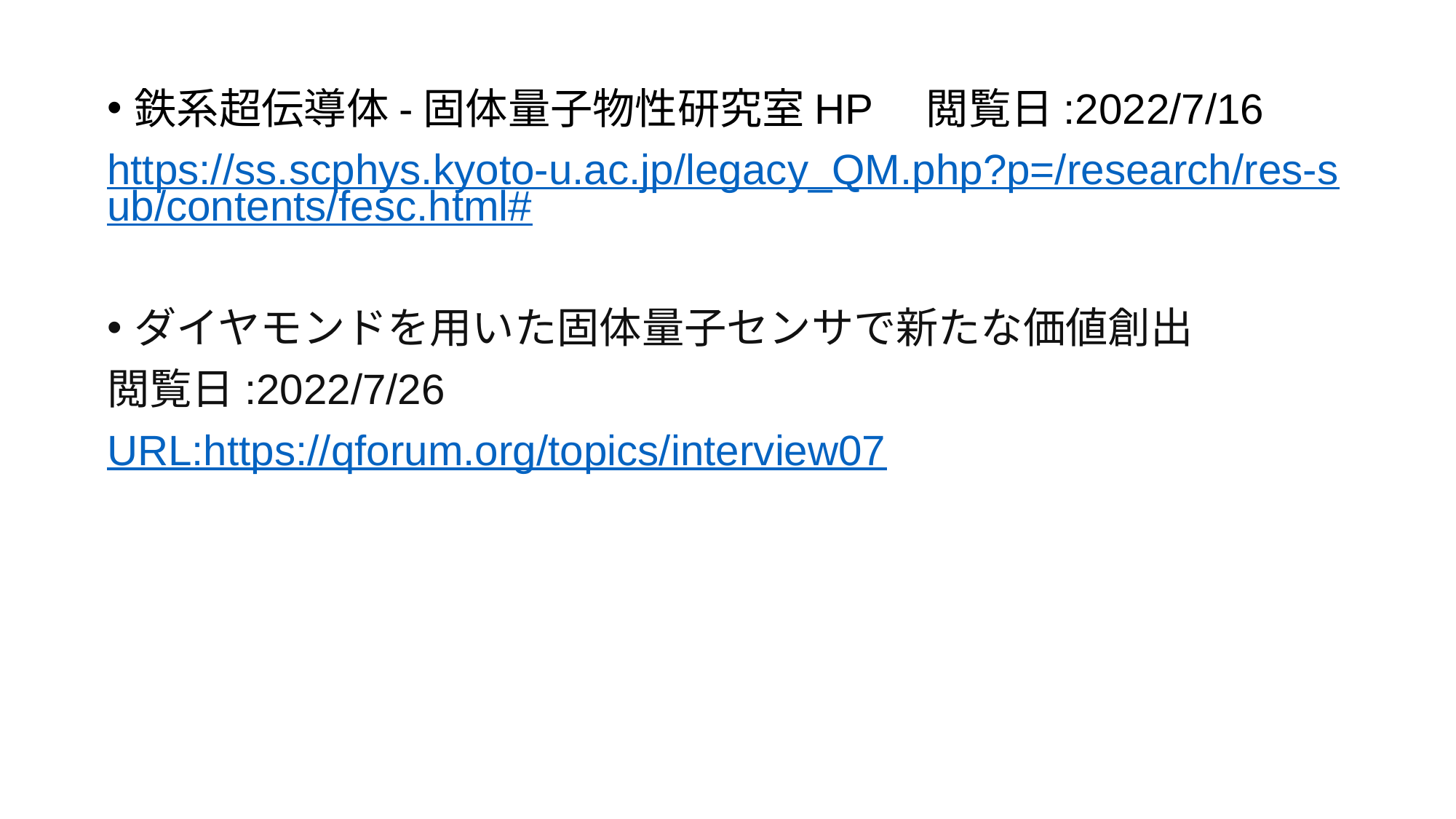

鉄系超伝導体-固体量子物性研究室HP　閲覧日:2022/7/16
https://ss.scphys.kyoto-u.ac.jp/legacy_QM.php?p=/research/res-sub/contents/fesc.html#

ダイヤモンドを用いた固体量子センサで新たな価値創出
閲覧日:2022/7/26
URL:https://qforum.org/topics/interview07